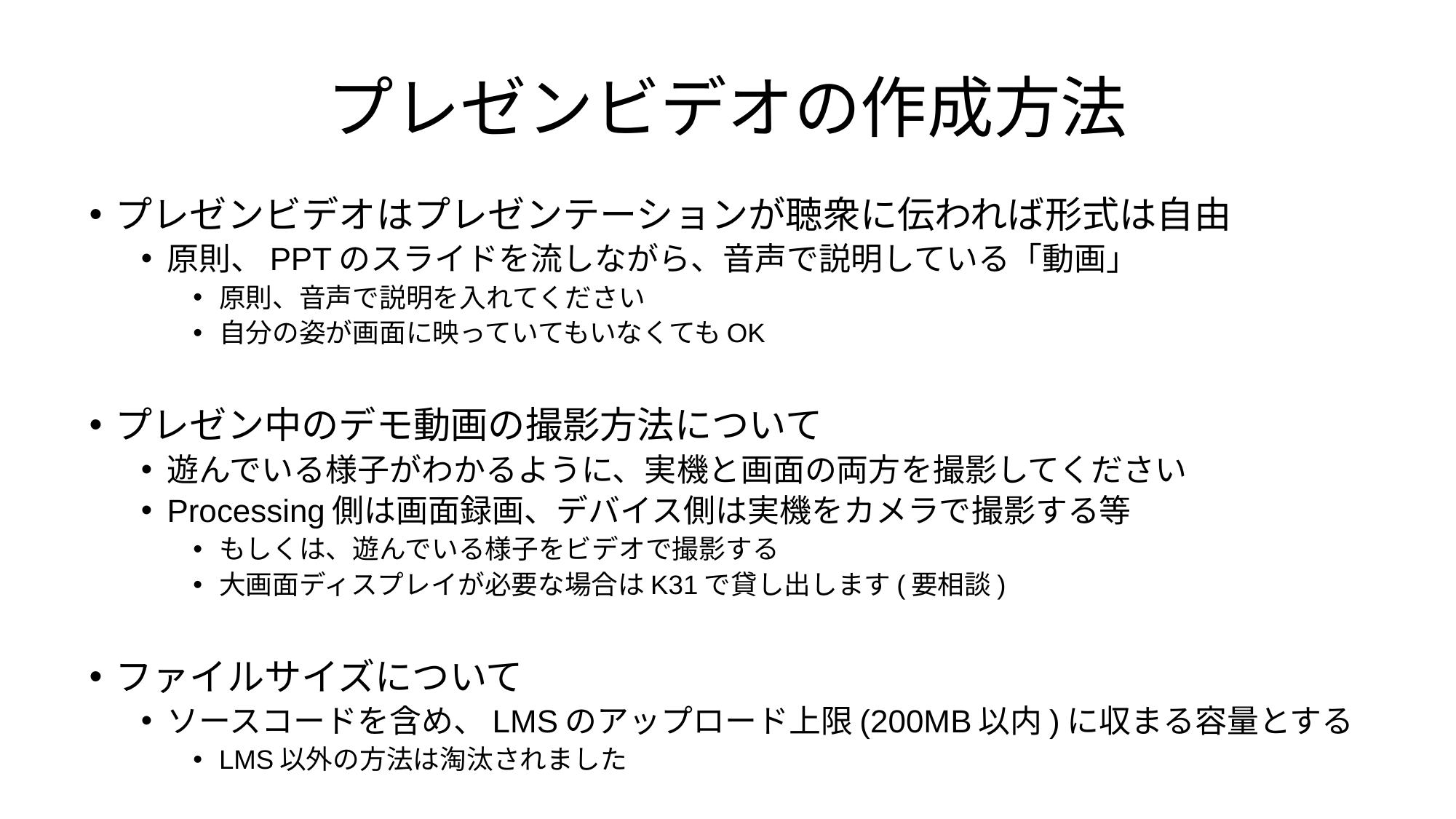

# プレゼンビデオの作成方法
プレゼンビデオはプレゼンテーションが聴衆に伝われば形式は自由
原則、PPTのスライドを流しながら、音声で説明している「動画」
原則、音声で説明を入れてください
自分の姿が画面に映っていてもいなくてもOK

プレゼン中のデモ動画の撮影方法について
遊んでいる様子がわかるように、実機と画面の両方を撮影してください
Processing側は画面録画、デバイス側は実機をカメラで撮影する等
もしくは、遊んでいる様子をビデオで撮影する
大画面ディスプレイが必要な場合はK31で貸し出します(要相談)

ファイルサイズについて
ソースコードを含め、LMSのアップロード上限(200MB以内)に収まる容量とする
LMS以外の方法は淘汰されました